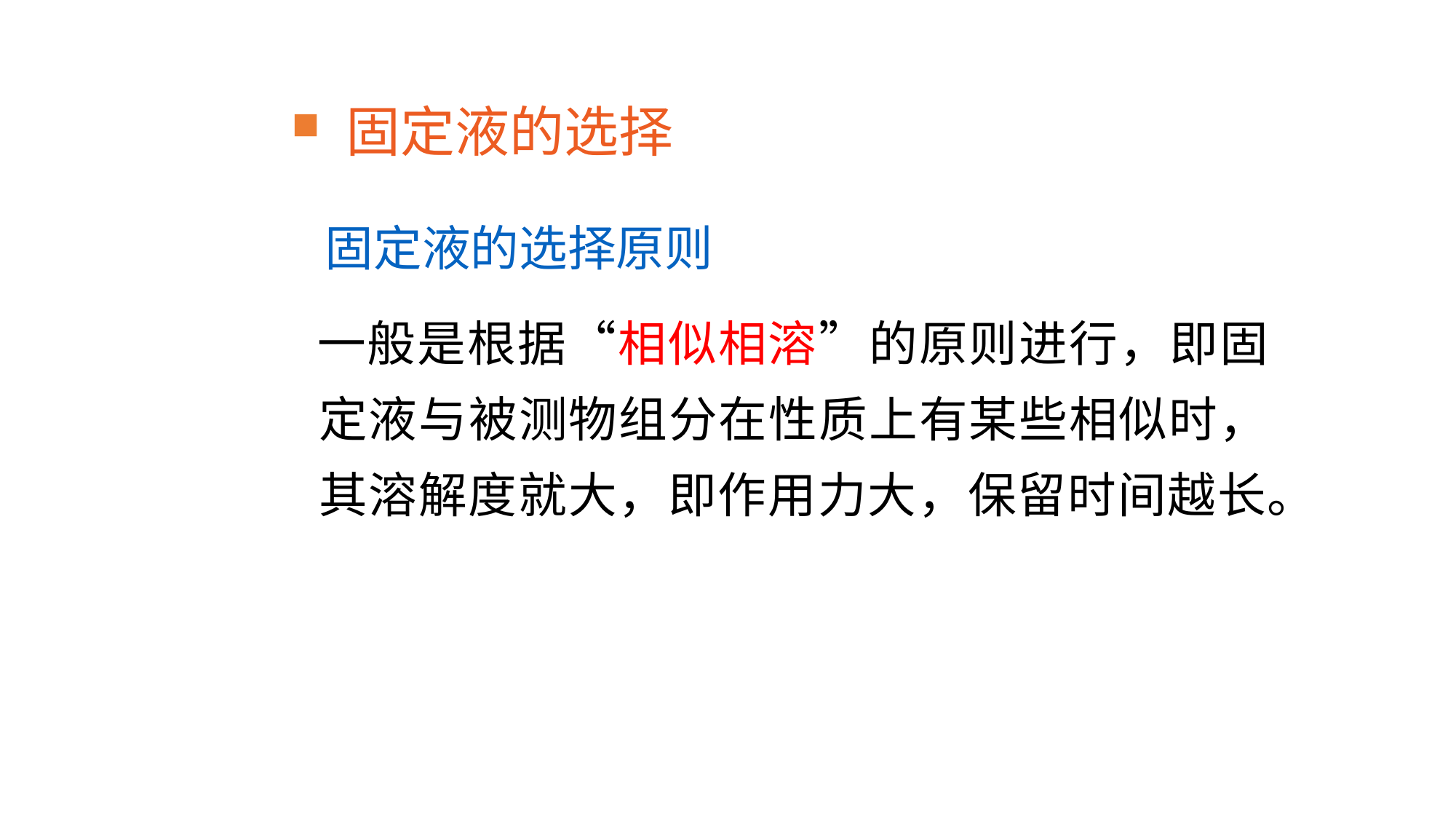

固定液的选择
  固定液的选择原则
 一般是根据“相似相溶”的原则进行，即固定液与被测物组分在性质上有某些相似时，其溶解度就大，即作用力大，保留时间越长。